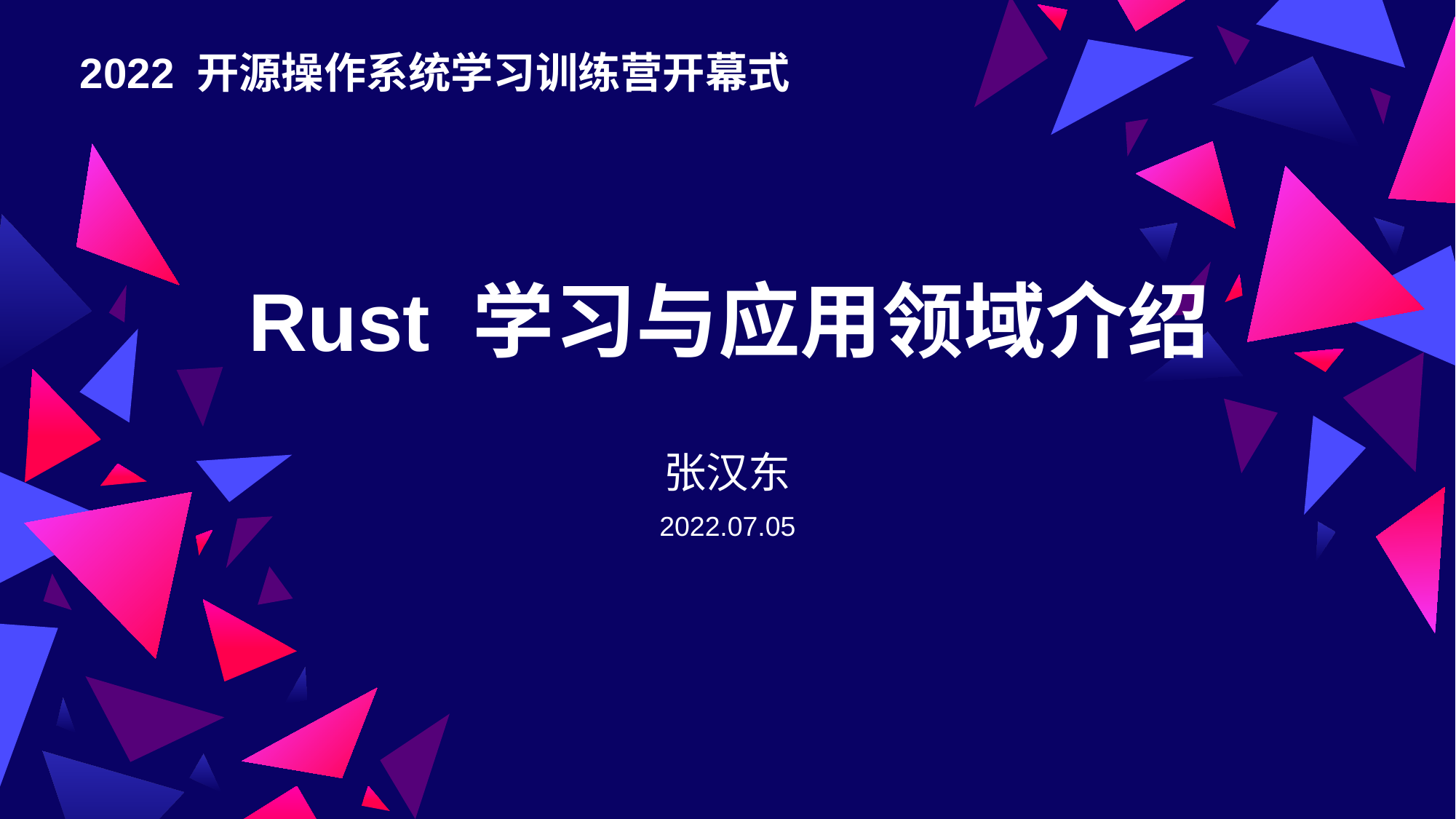

2022 开源操作系统学习训练营开幕式
# Rust 学习与应用领域介绍
张汉东
2022.07.05